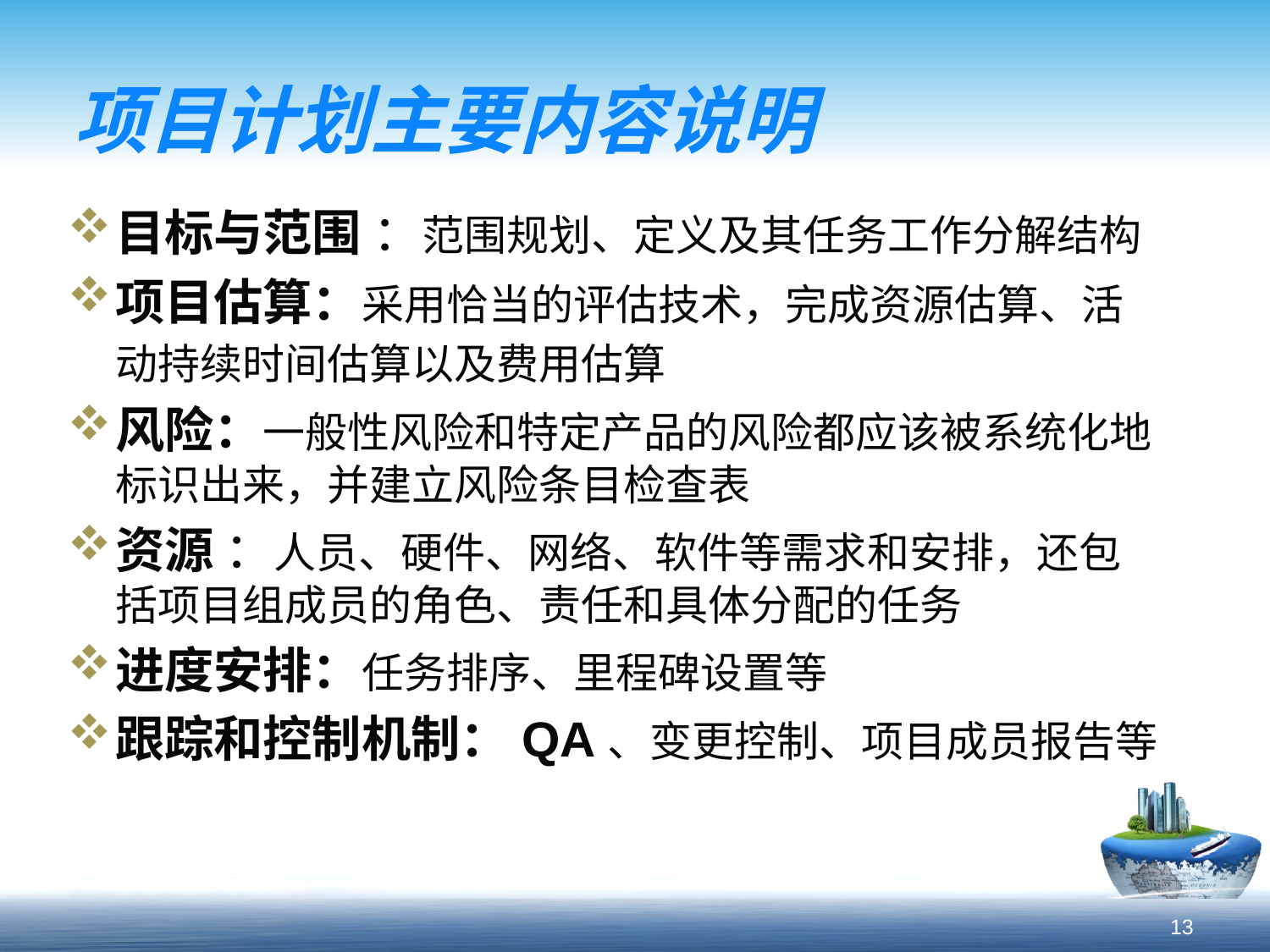

项目计划主要内容说明
目标与范围 ：范围规划、定义及其任务工作分解结构
项目估算：采用恰当的评估技术，完成资源估算、活动持续时间估算以及费用估算
风险：一般性风险和特定产品的风险都应该被系统化地标识出来，并建立风险条目检查表
资源 ：人员、硬件、网络、软件等需求和安排，还包括项目组成员的角色、责任和具体分配的任务
进度安排：任务排序、里程碑设置等
跟踪和控制机制：QA、变更控制、项目成员报告等
13